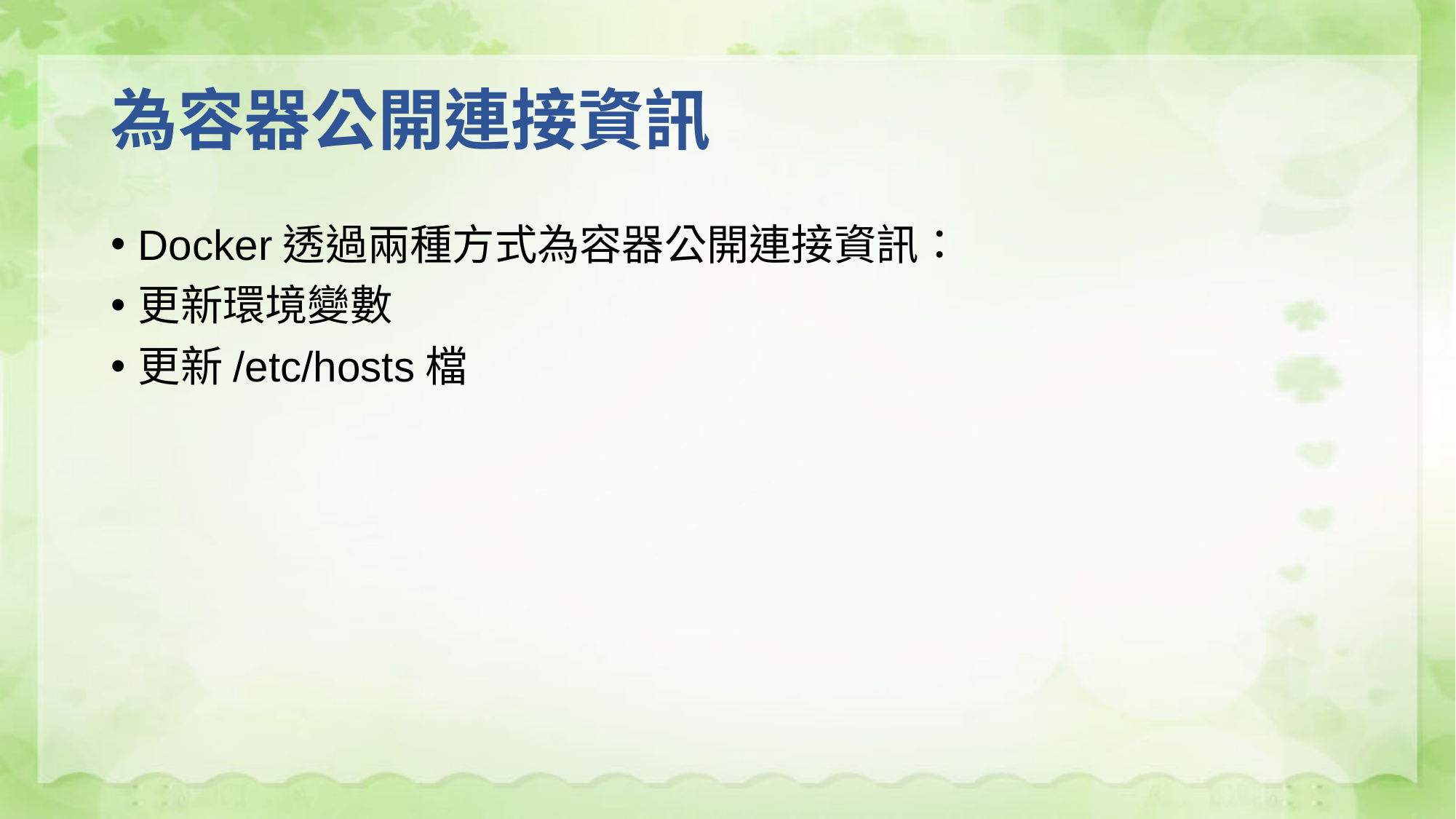

# 為容器公開連接資訊
Docker透過兩種方式為容器公開連接資訊：
更新環境變數
更新/etc/hosts檔